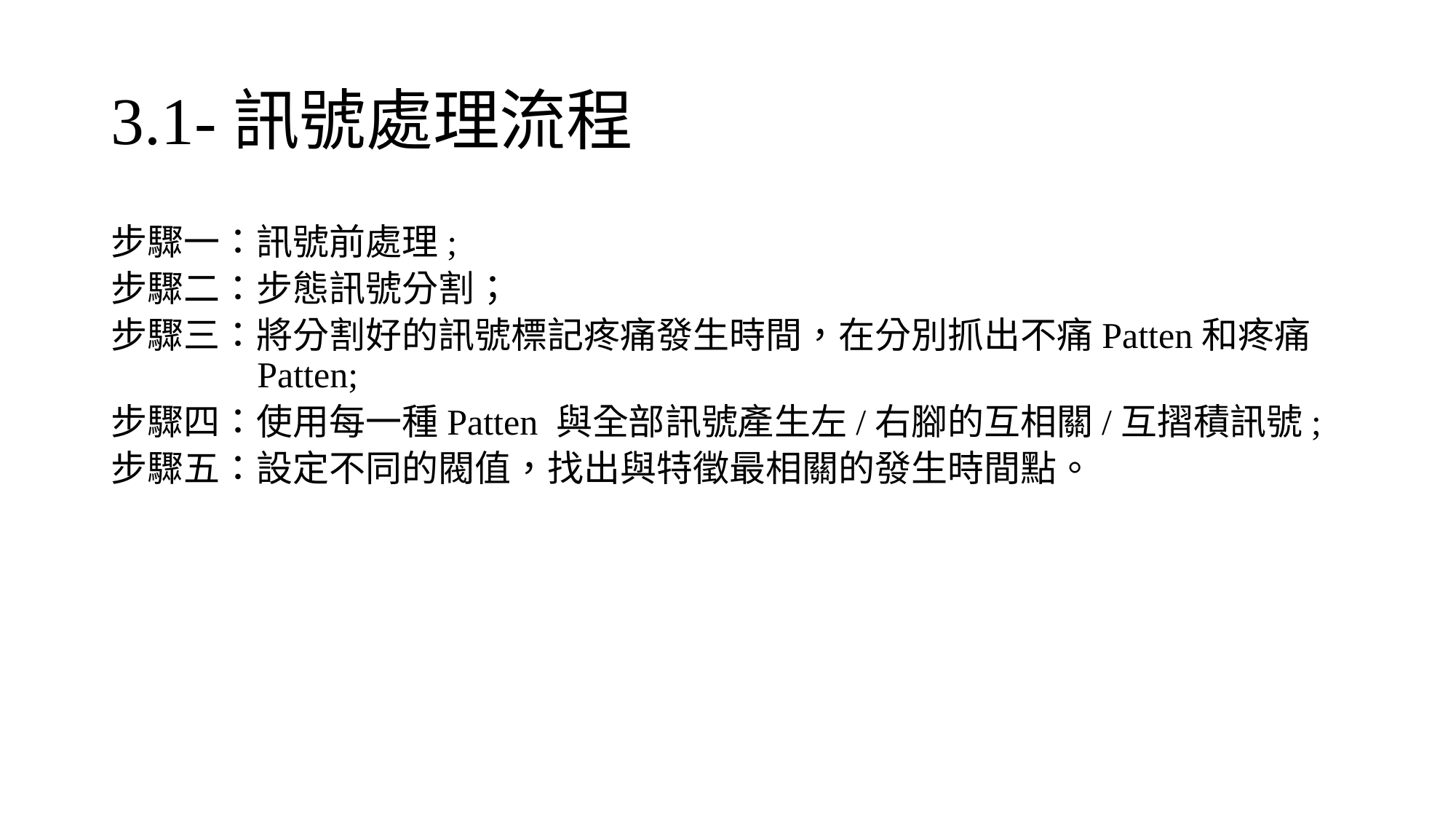

# 3.1-訊號處理流程
步驟一：訊號前處理;
步驟二：步態訊號分割；
步驟三：將分割好的訊號標記疼痛發生時間，在分別抓出不痛Patten和疼痛Patten;
步驟四：使用每一種Patten 與全部訊號產生左/右腳的互相關/互摺積訊號;
步驟五：設定不同的閥值，找出與特徵最相關的發生時間點。